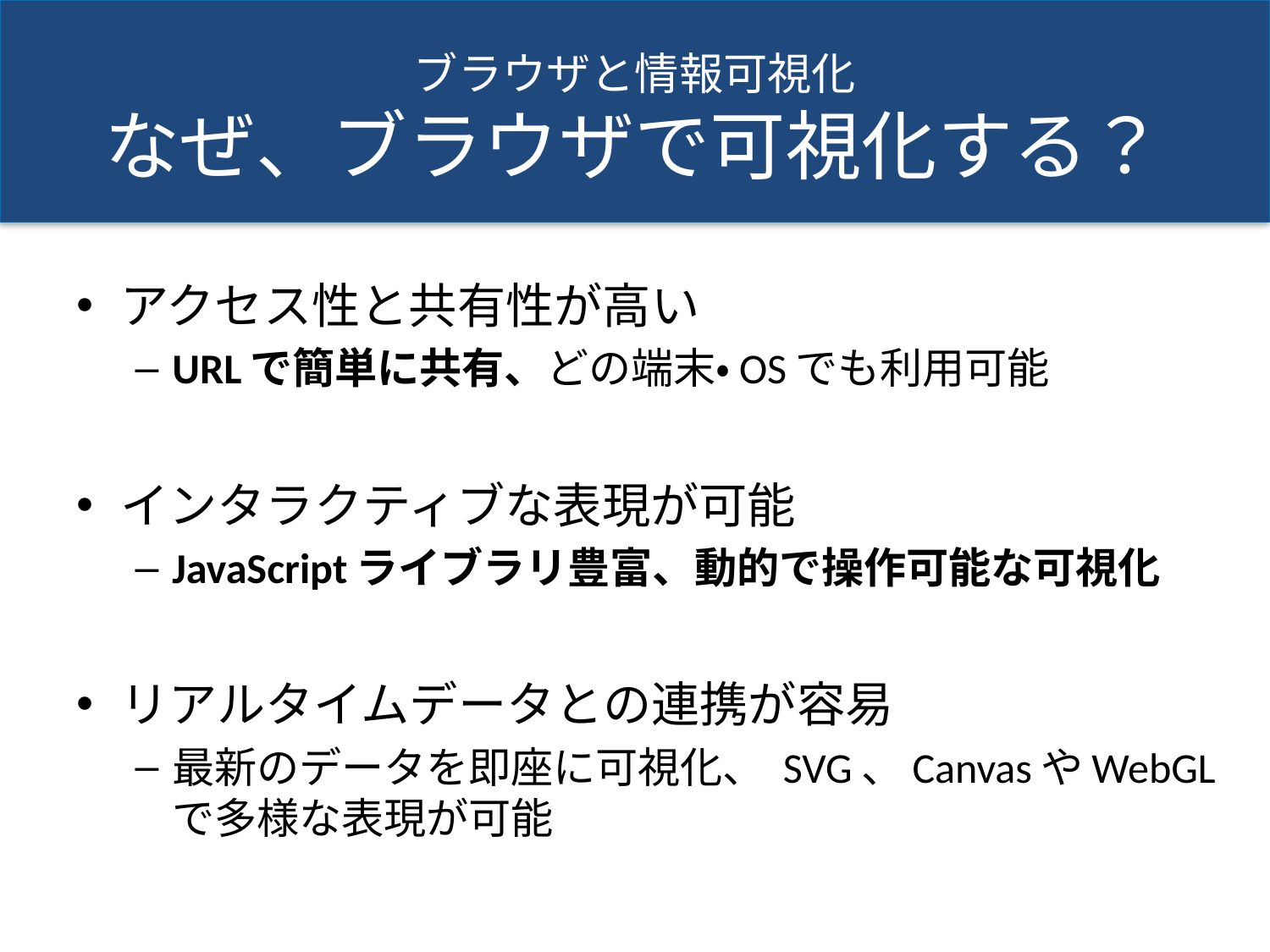

# ブラウザと情報可視化 なぜ、ブラウザで可視化する？
アクセス性と共有性が高い
URLで簡単に共有、どの端末・OSでも利用可能

インタラクティブな表現が可能
JavaScriptライブラリ豊富、動的で操作可能な可視化

リアルタイムデータとの連携が容易
最新のデータを即座に可視化、 SVG、CanvasやWebGLで多様な表現が可能